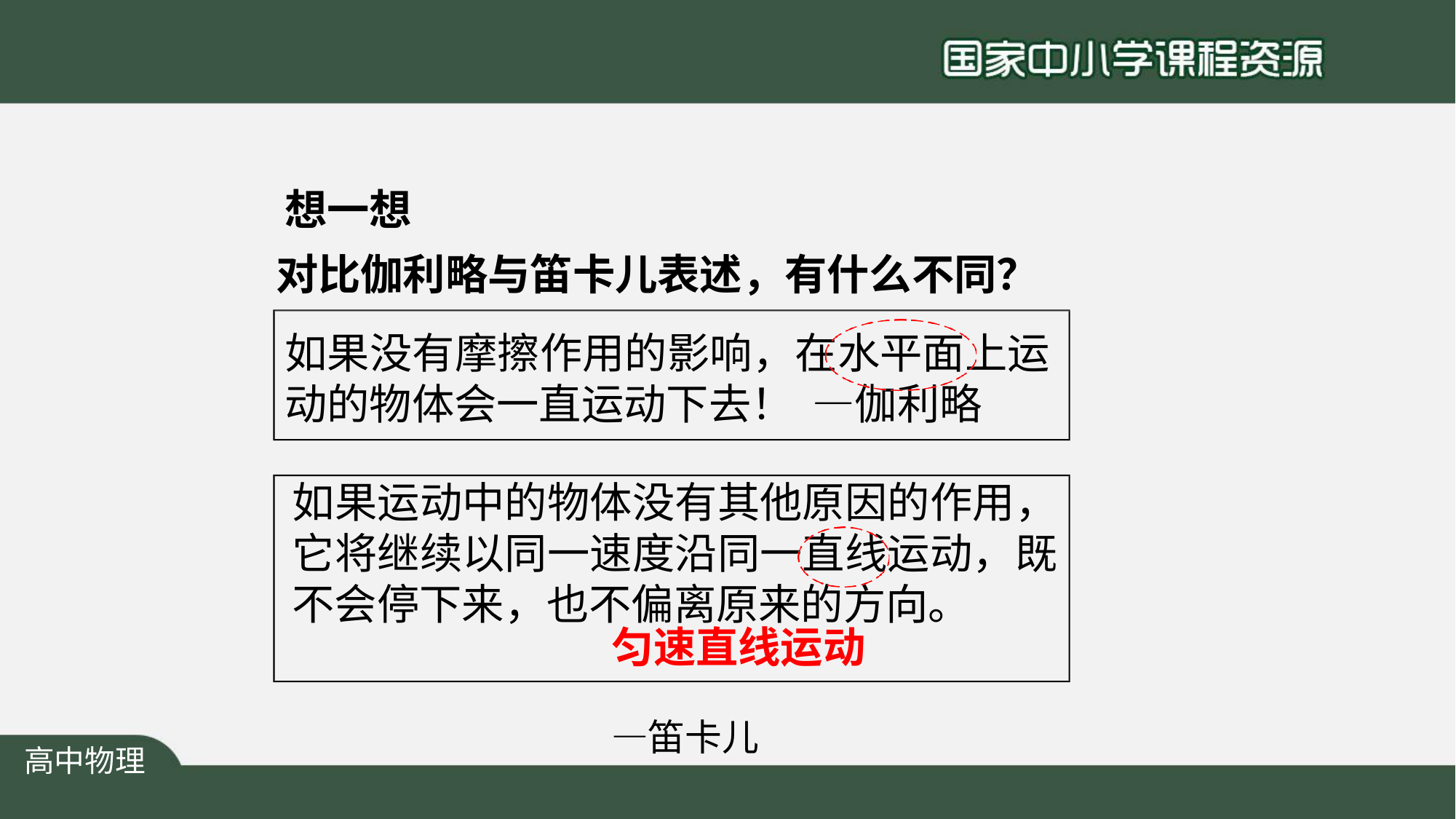

想一想
对比伽利略与笛卡儿表述，有什么不同？
如果没有摩擦作用的影响，在水平面上运 动的物体会一直运动下去！ —伽利略
如果运动中的物体没有其他原因的作用， 它将继续以同一速度沿同一直线运动，既 不会停下来，也不偏离原来的方向。
匀速直线运动	—笛卡儿

高中物理